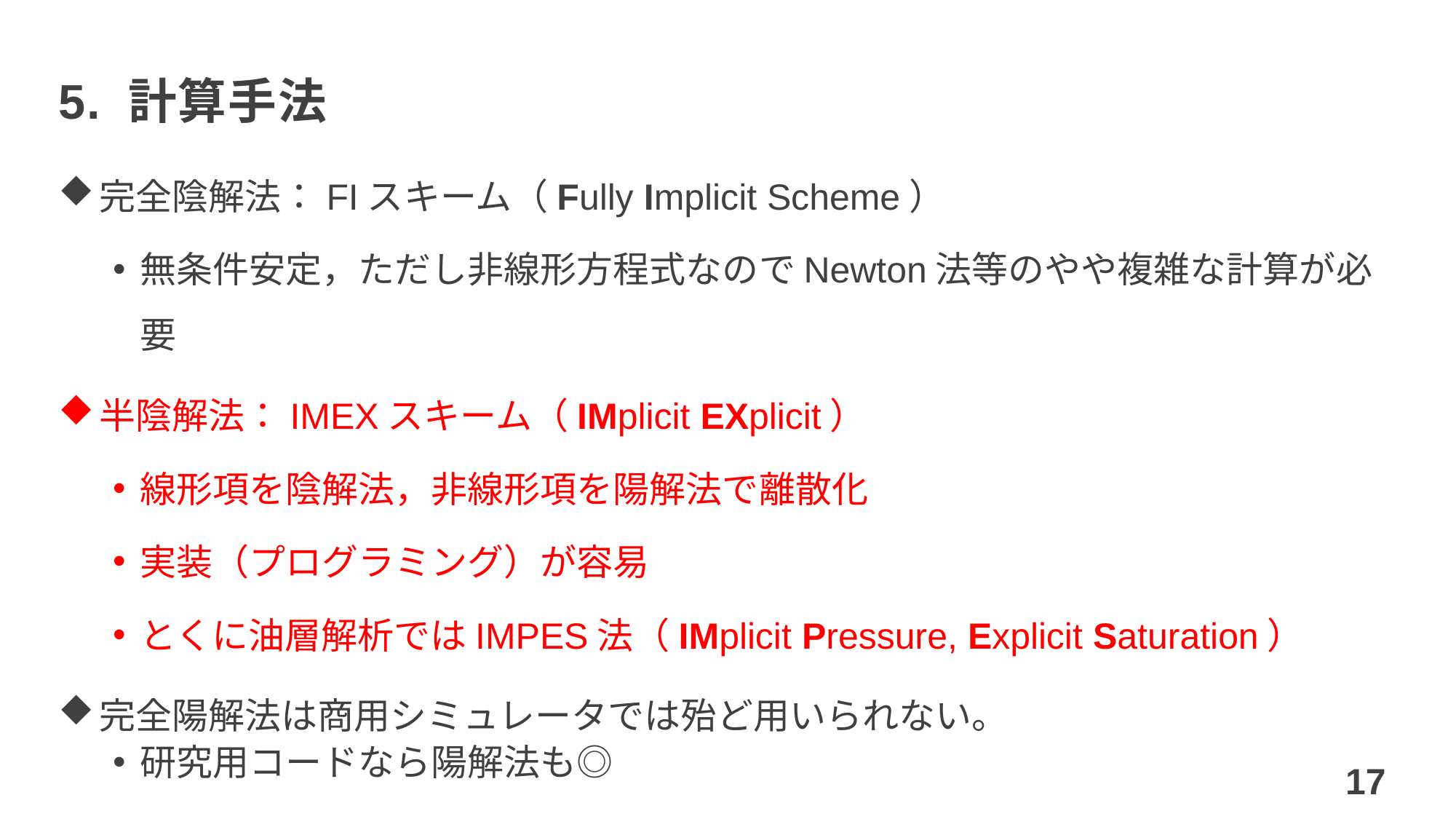

# 5. 計算手法
完全陰解法：FIスキーム（Fully Implicit Scheme）
無条件安定，ただし非線形方程式なのでNewton法等のやや複雑な計算が必要
半陰解法：IMEXスキーム（IMplicit EXplicit）
線形項を陰解法，非線形項を陽解法で離散化
実装（プログラミング）が容易
とくに油層解析ではIMPES法（IMplicit Pressure, Explicit Saturation）
完全陽解法は商用シミュレータでは殆ど用いられない。
研究用コードなら陽解法も◎